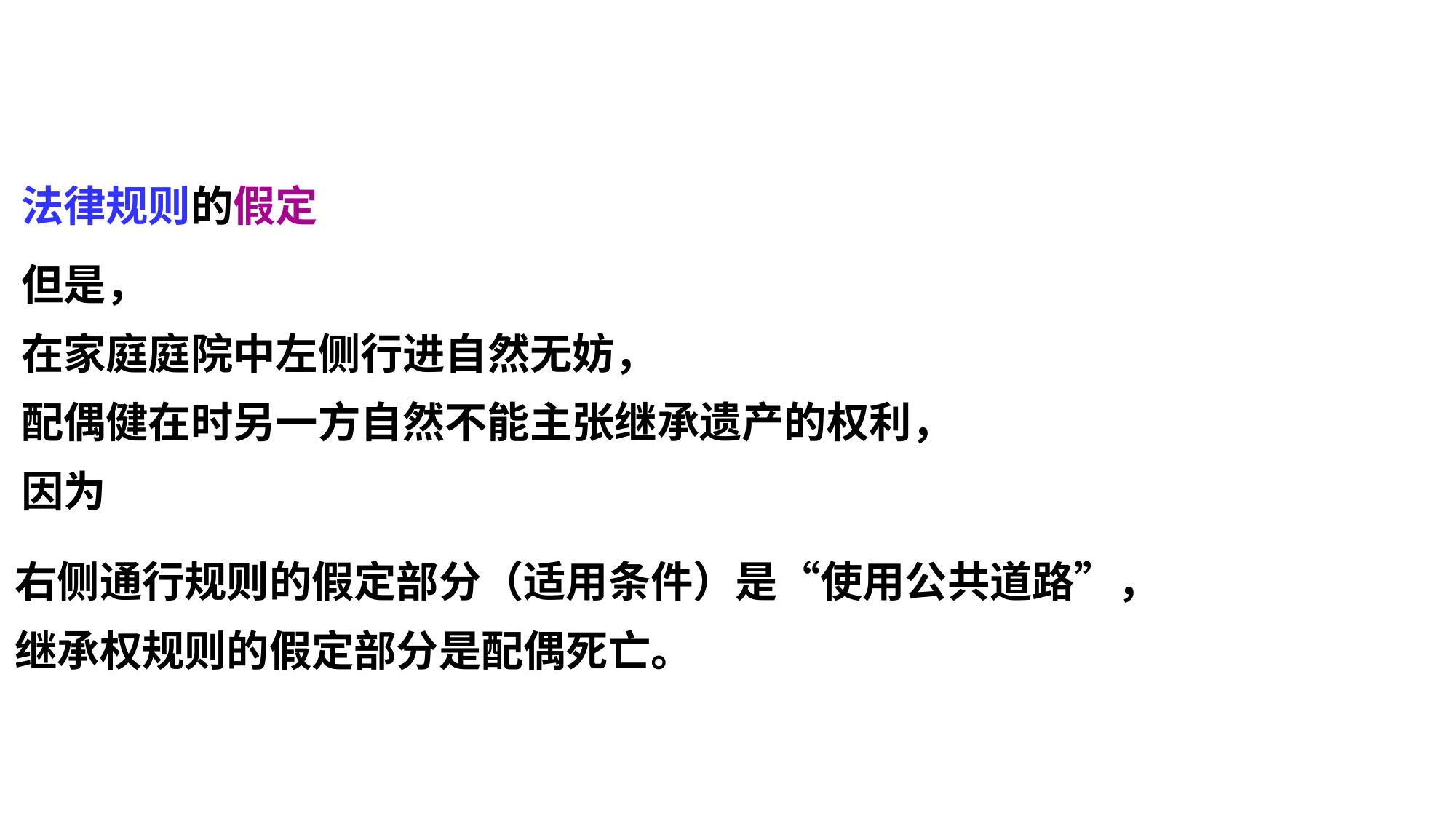

法律规则的假定
但是，
在家庭庭院中左侧行进自然无妨，
配偶健在时另一方自然不能主张继承遗产的权利，
因为
右侧通行规则的假定部分（适用条件）是“使用公共道路”，
继承权规则的假定部分是配偶死亡。